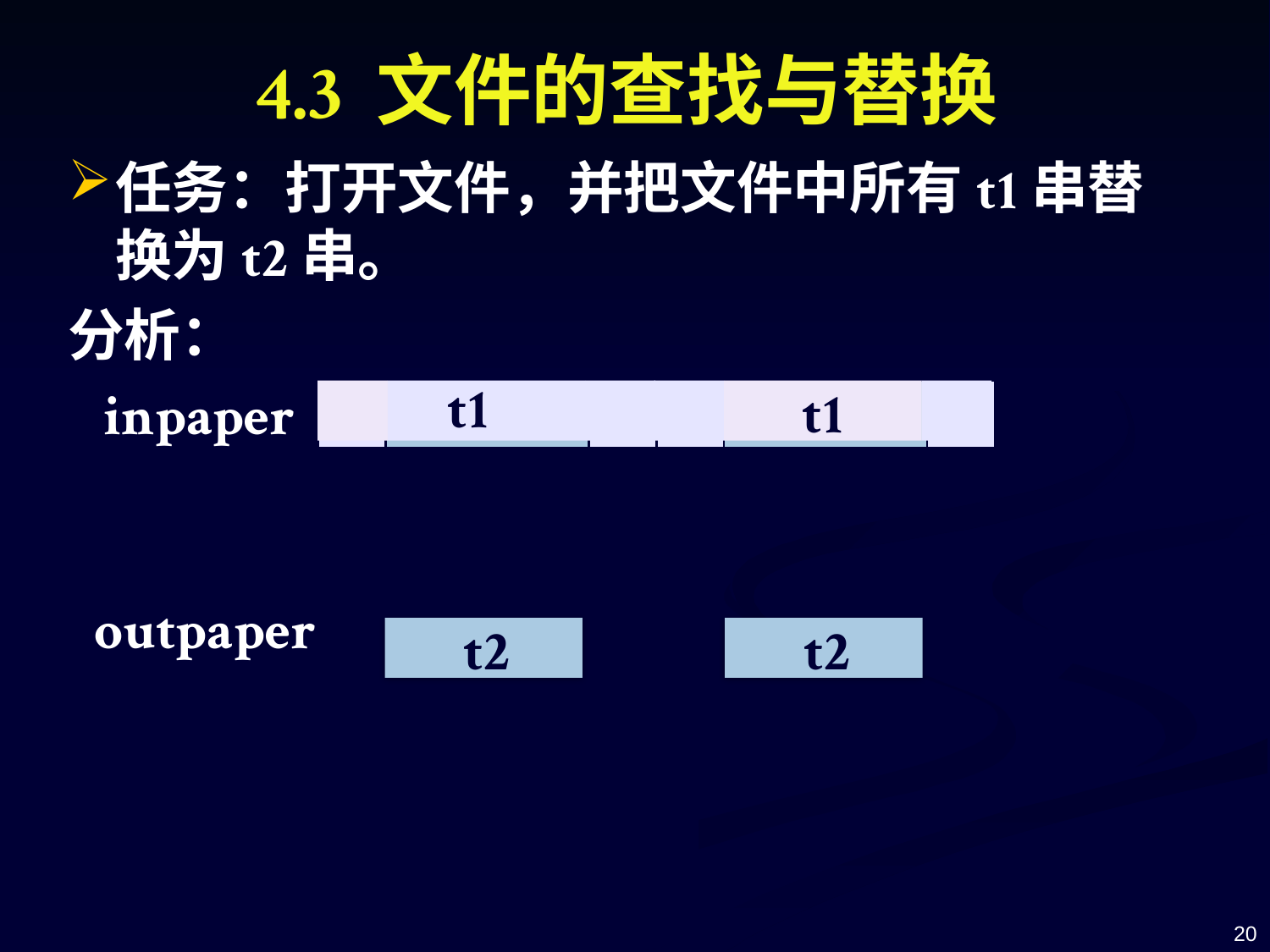

# 4.3 文件的查找与替换
任务：打开文件，并把文件中所有t1串替换为t2串。
分析：
t1
t1
inpaper
|  | t1 |  |  | t1 |  |
| --- | --- | --- | --- | --- | --- |

outpaper
t2
t2

20